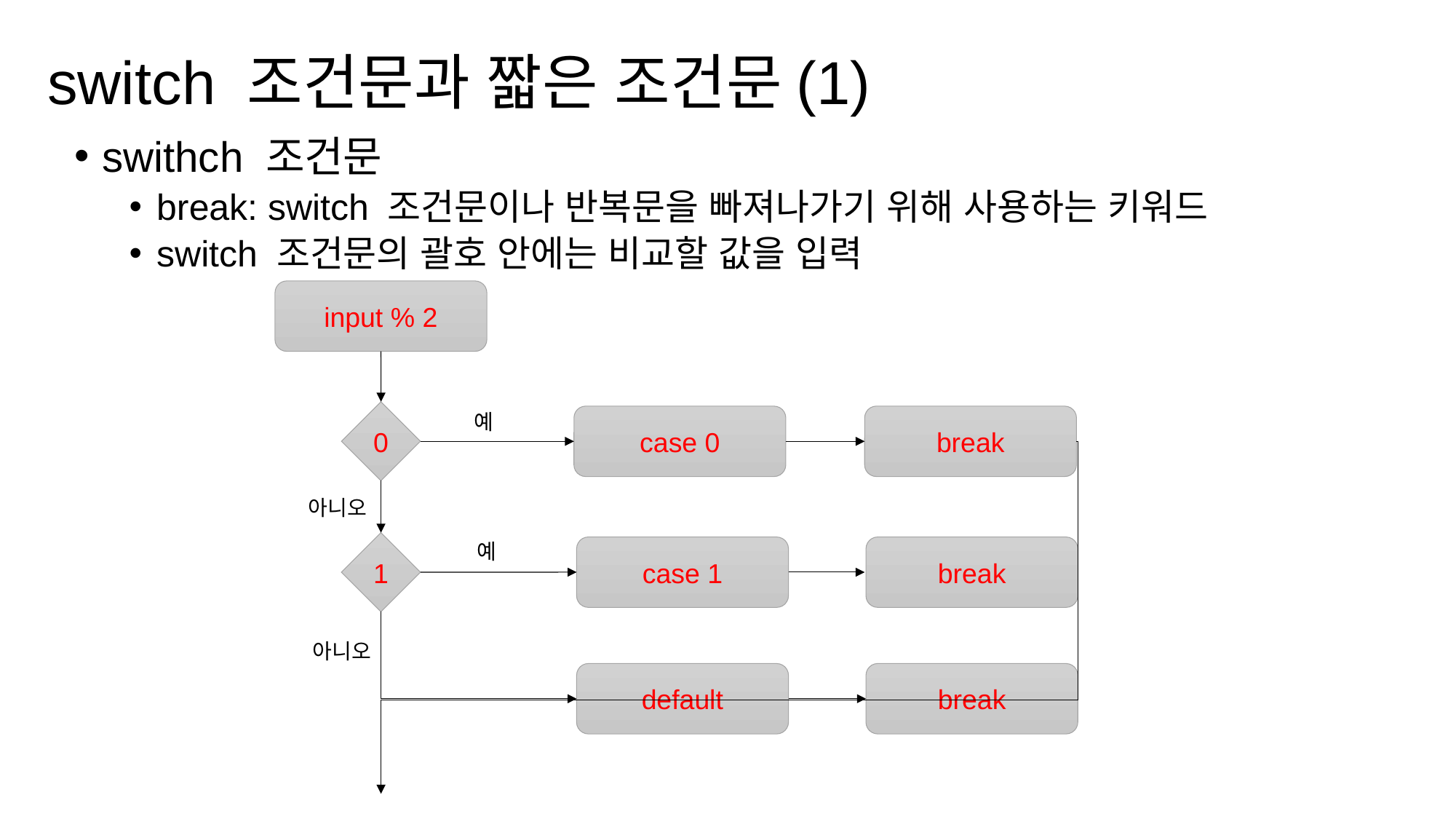

switch 조건문과 짧은 조건문(1)
swithch 조건문
break: switch 조건문이나 반복문을 빠져나가기 위해 사용하는 키워드
switch 조건문의 괄호 안에는 비교할 값을 입력

input % 2
0
예
case 0
break
아니오
1
예
case 1
break
아니오
default
break